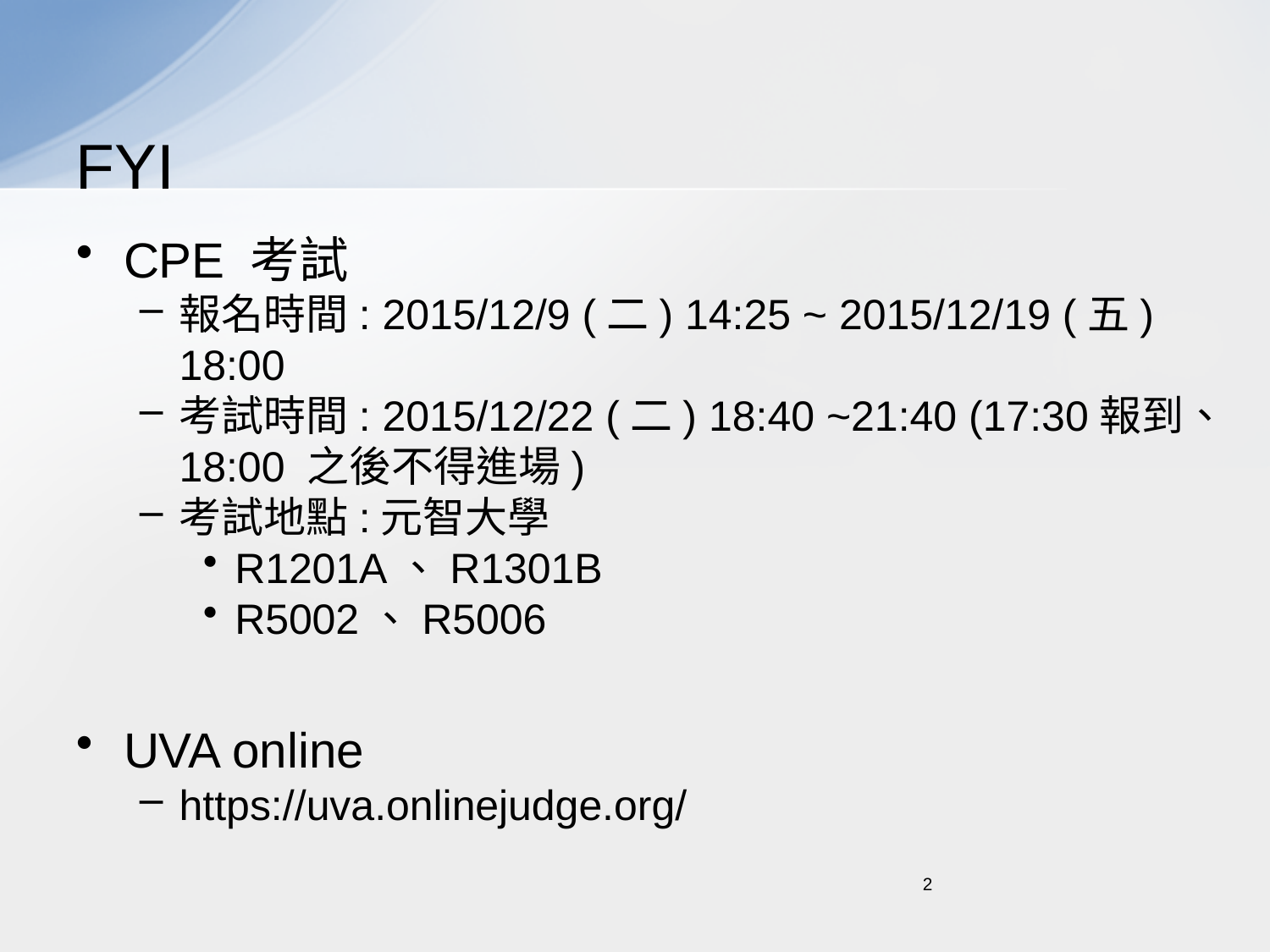

# FYI
CPE 考試
報名時間: 2015/12/9 (二) 14:25 ~ 2015/12/19 (五) 18:00
考試時間: 2015/12/22 (二) 18:40 ~21:40 (17:30報到、18:00 之後不得進場)
考試地點:元智大學
R1201A、R1301B
R5002、R5006

UVA online
https://uva.onlinejudge.org/
2